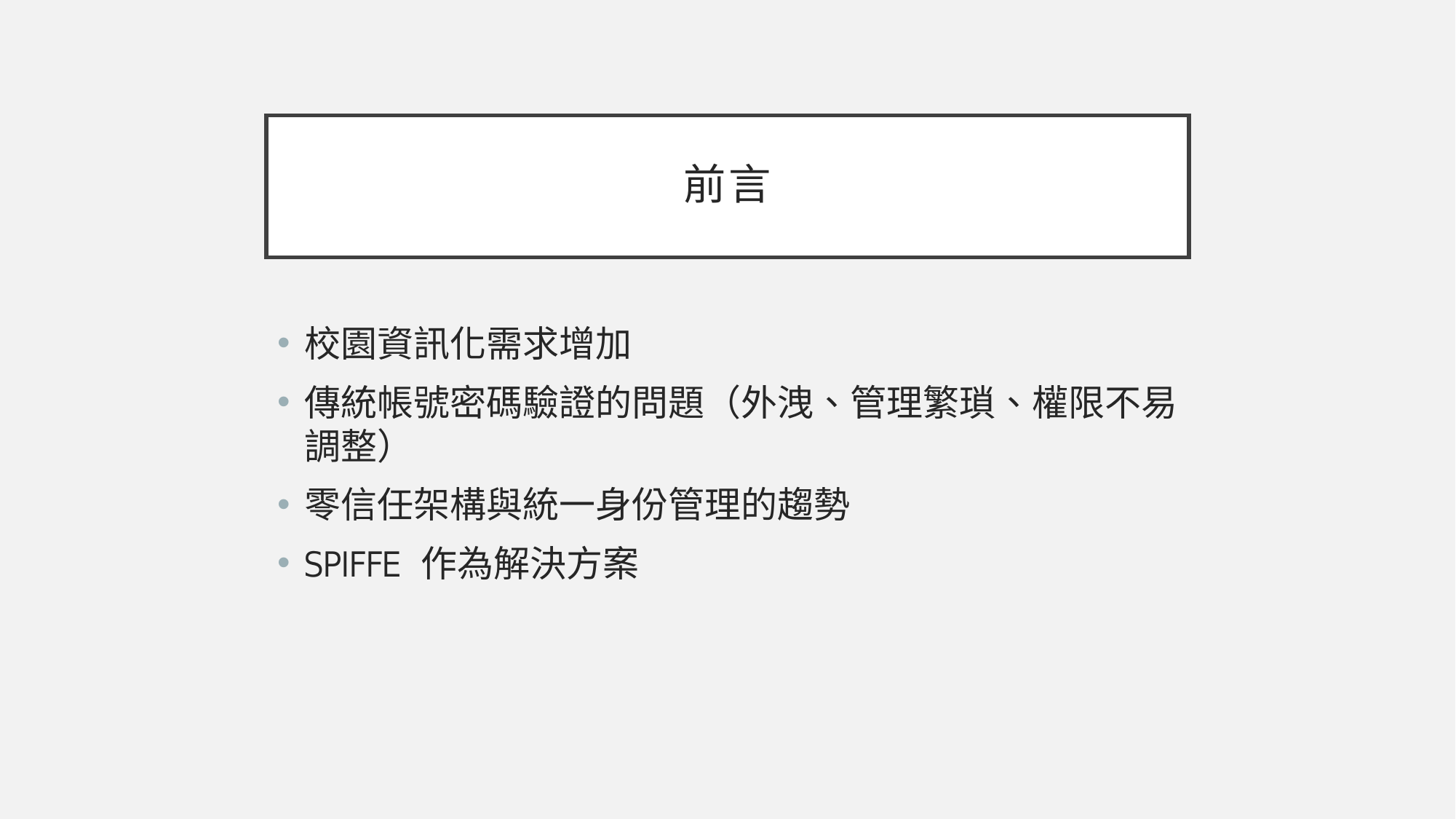

# 前言
校園資訊化需求增加
傳統帳號密碼驗證的問題（外洩、管理繁瑣、權限不易調整）
零信任架構與統一身份管理的趨勢
SPIFFE 作為解決方案